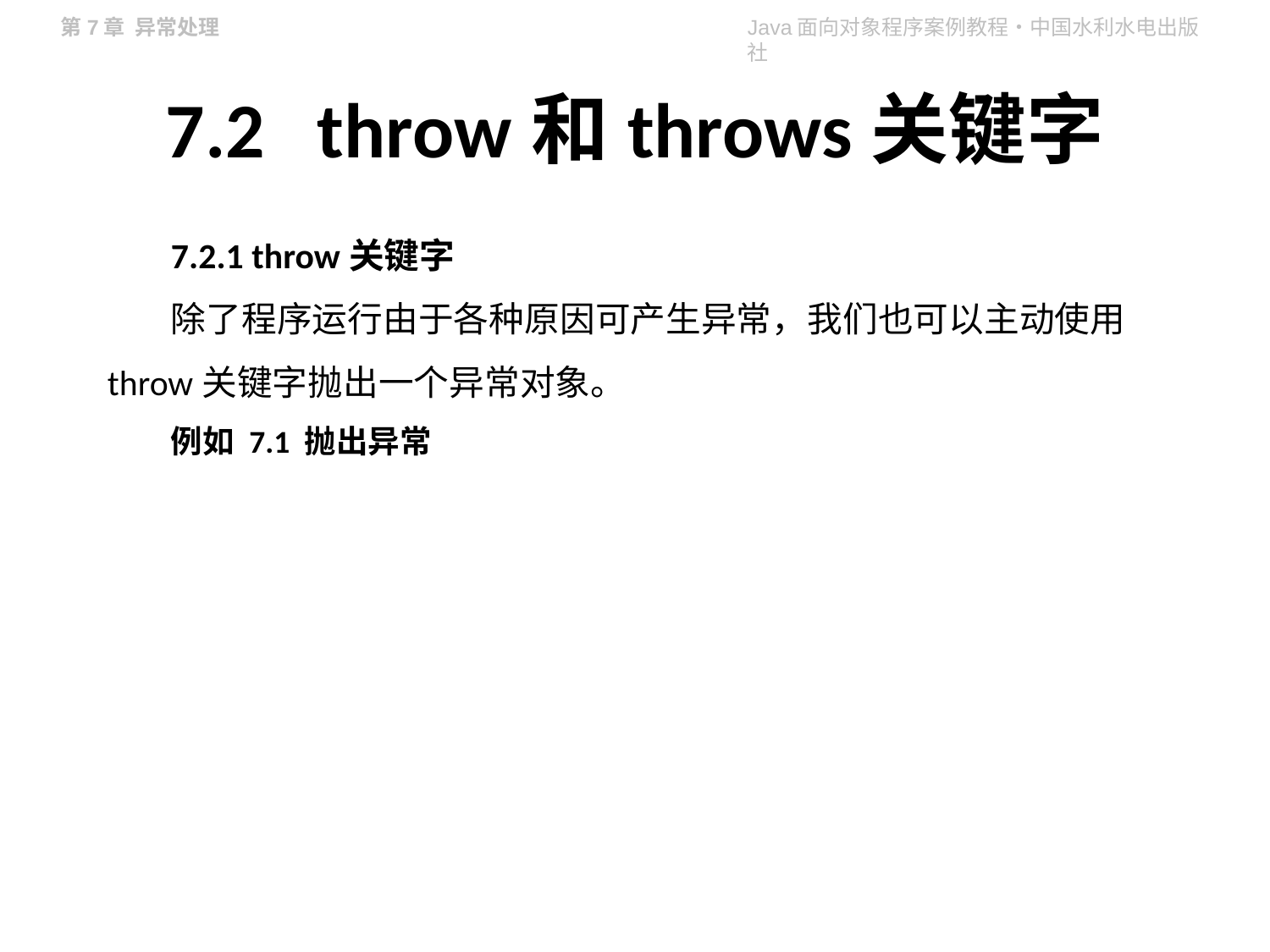

# 7.2   throw和throws关键字
7.2.1 throw关键字
除了程序运行由于各种原因可产生异常，我们也可以主动使用throw关键字抛出一个异常对象。
例如 7.1 抛出异常